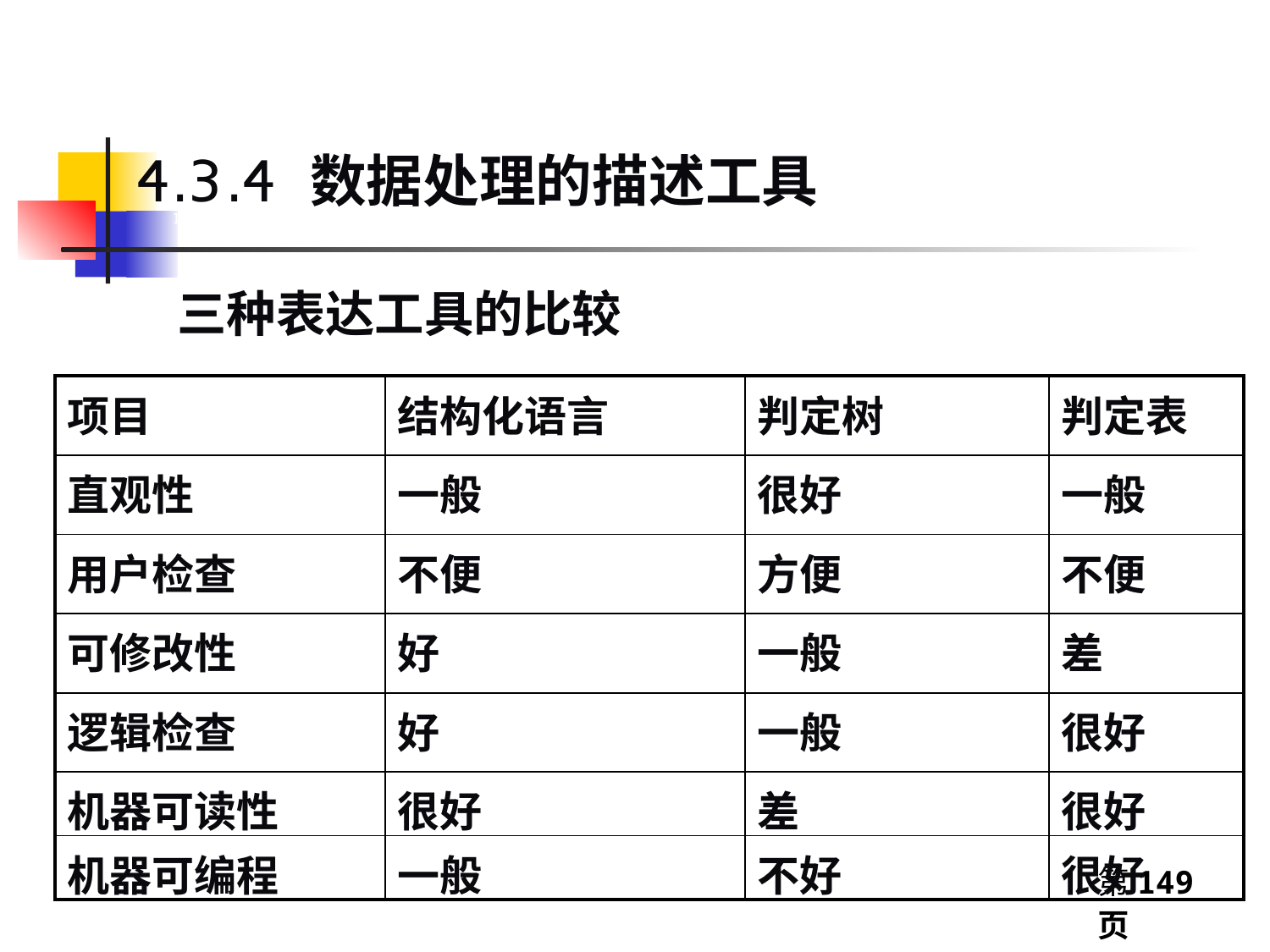

# 1.5.4MIS的结构
4.3.4 数据处理的描述工具
三种表达工具的比较
| 项目 | 结构化语言 | 判定树 | 判定表 |
| --- | --- | --- | --- |
| 直观性 | 一般 | 很好 | 一般 |
| 用户检查 | 不便 | 方便 | 不便 |
| 可修改性 | 好 | 一般 | 差 |
| 逻辑检查 | 好 | 一般 | 很好 |
| 机器可读性 | 很好 | 差 | 很好 |
| 机器可编程 | 一般 | 不好 | 很好 |
条件
行动

条件
行动
条件

条件

条件
行动

条件
根

行动
条件
……
条件